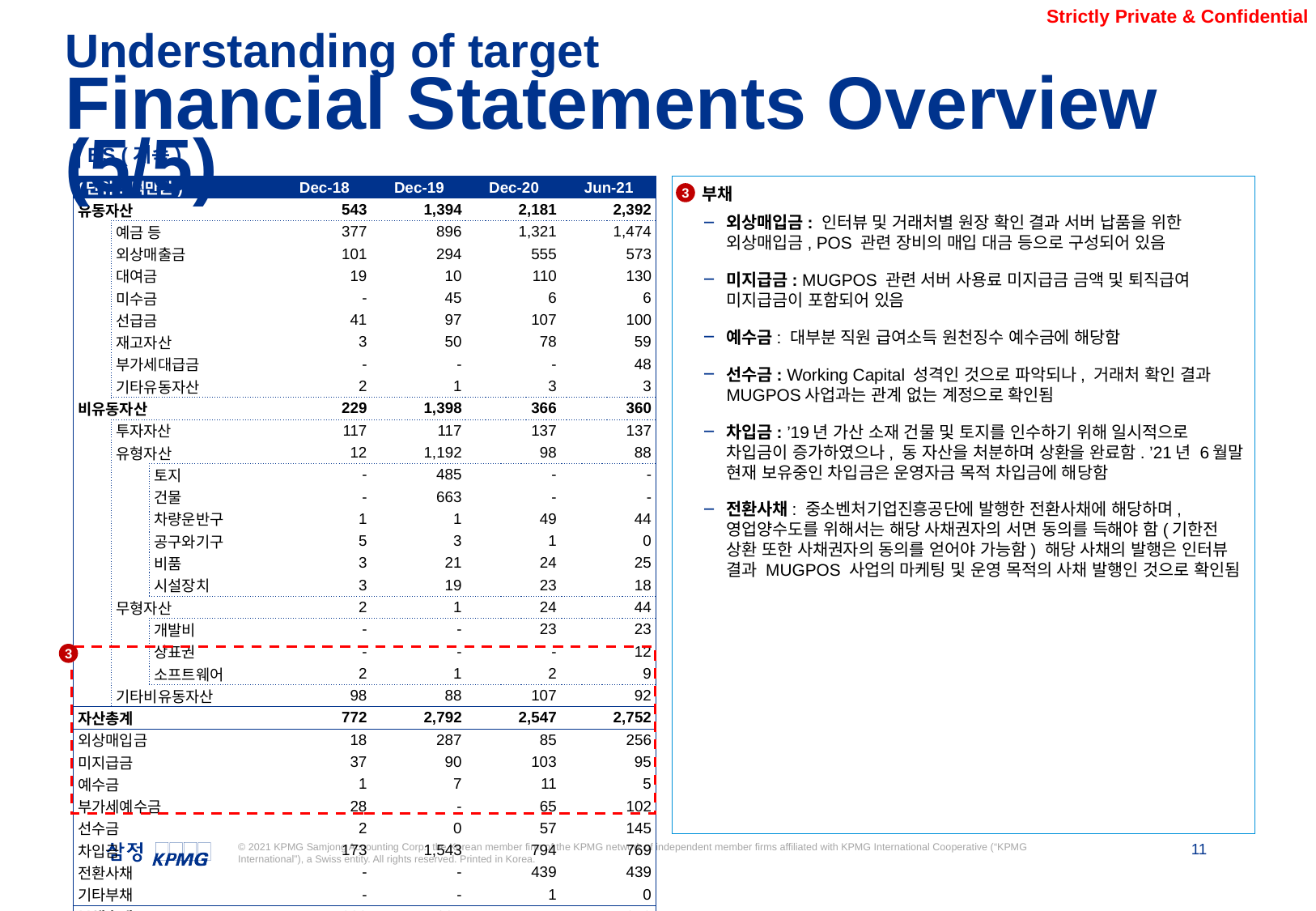

Understanding of target
Financial Statements Overview (5/5)
▌BS (계속)
부채
외상매입금: 인터뷰 및 거래처별 원장 확인 결과 서버 납품을 위한 외상매입금, POS 관련 장비의 매입 대금 등으로 구성되어 있음
미지급금: MUGPOS 관련 서버 사용료 미지급금 금액 및 퇴직급여 미지급금이 포함되어 있음
예수금: 대부분 직원 급여소득 원천징수 예수금에 해당함
선수금: Working Capital 성격인 것으로 파악되나, 거래처 확인 결과MUGPOS사업과는 관계 없는 계정으로 확인됨
차입금: ’19년 가산 소재 건물 및 토지를 인수하기 위해 일시적으로 차입금이 증가하였으나, 동 자산을 처분하며 상환을 완료함. ’21년 6월말 현재 보유중인 차입금은 운영자금 목적 차입금에 해당함
전환사채: 중소벤처기업진흥공단에 발행한 전환사채에 해당하며, 영업양수도를 위해서는 해당 사채권자의 서면 동의를 득해야 함(기한전 상환 또한 사채권자의 동의를 얻어야 가능함) 해당 사채의 발행은 인터뷰 결과 MUGPOS 사업의 마케팅 및 운영 목적의 사채 발행인 것으로 확인됨

| (단위: 백만원) |  |  | Dec-18 | Dec-19 | Dec-20 | Jun-21 |
| --- | --- | --- | --- | --- | --- | --- |
| 유동자산 |  |  | 543 | 1,394 | 2,181 | 2,392 |
|  | 예금 등 |  | 377 | 896 | 1,321 | 1,474 |
|  | 외상매출금 |  | 101 | 294 | 555 | 573 |
|  | 대여금 |  | 19 | 10 | 110 | 130 |
|  | 미수금 |  | - | 45 | 6 | 6 |
|  | 선급금 |  | 41 | 97 | 107 | 100 |
|  | 재고자산 |  | 3 | 50 | 78 | 59 |
|  | 부가세대급금 |  | - | - | - | 48 |
|  | 기타유동자산 |  | 2 | 1 | 3 | 3 |
| 비유동자산 |  |  | 229 | 1,398 | 366 | 360 |
|  | 투자자산 |  | 117 | 117 | 137 | 137 |
|  | 유형자산 |  | 12 | 1,192 | 98 | 88 |
|  |  | 토지 | - | 485 | - | - |
|  |  | 건물 | - | 663 | - | - |
|  |  | 차량운반구 | 1 | 1 | 49 | 44 |
|  |  | 공구와기구 | 5 | 3 | 1 | 0 |
|  |  | 비품 | 3 | 21 | 24 | 25 |
|  |  | 시설장치 | 3 | 19 | 23 | 18 |
|  | 무형자산 |  | 2 | 1 | 24 | 44 |
|  |  | 개발비 | - | - | 23 | 23 |
|  |  | 상표권 | - | - | - | 12 |
|  |  | 소프트웨어 | 2 | 1 | 2 | 9 |
|  | 기타비유동자산 |  | 98 | 88 | 107 | 92 |
| 자산총계 |  |  | 772 | 2,792 | 2,547 | 2,752 |
| 외상매입금 |  |  | 18 | 287 | 85 | 256 |
| 미지급금 |  |  | 37 | 90 | 103 | 95 |
| 예수금 |  |  | 1 | 7 | 11 | 5 |
| 부가세예수금 |  |  | 28 | - | 65 | 102 |
| 선수금 |  |  | 2 | 0 | 57 | 145 |
| 차입금 |  |  | 173 | 1,543 | 794 | 769 |
| 전환사채 |  |  | - | - | 439 | 439 |
| 기타부채 |  |  | - | - | 1 | 0 |
| 부채총계 |  |  | 260 | 1,927 | 1,557 | 1,813 |
| 순자산 |  |  | 512 | 864 | 990 | 939 |
3
3